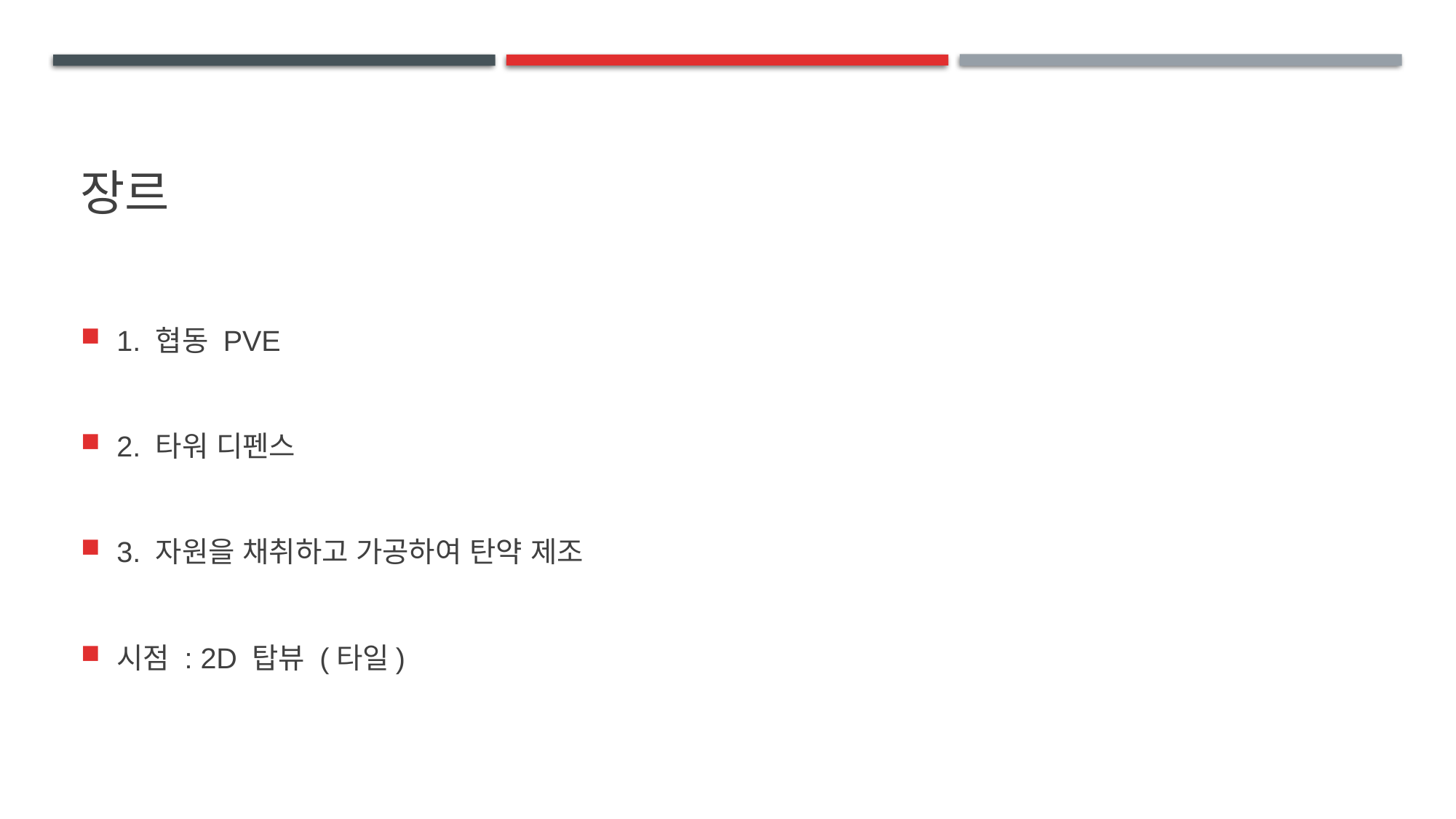

# 장르
1. 협동 PVE

2. 타워 디펜스

3. 자원을 채취하고 가공하여 탄약 제조

시점 : 2D 탑뷰 (타일)